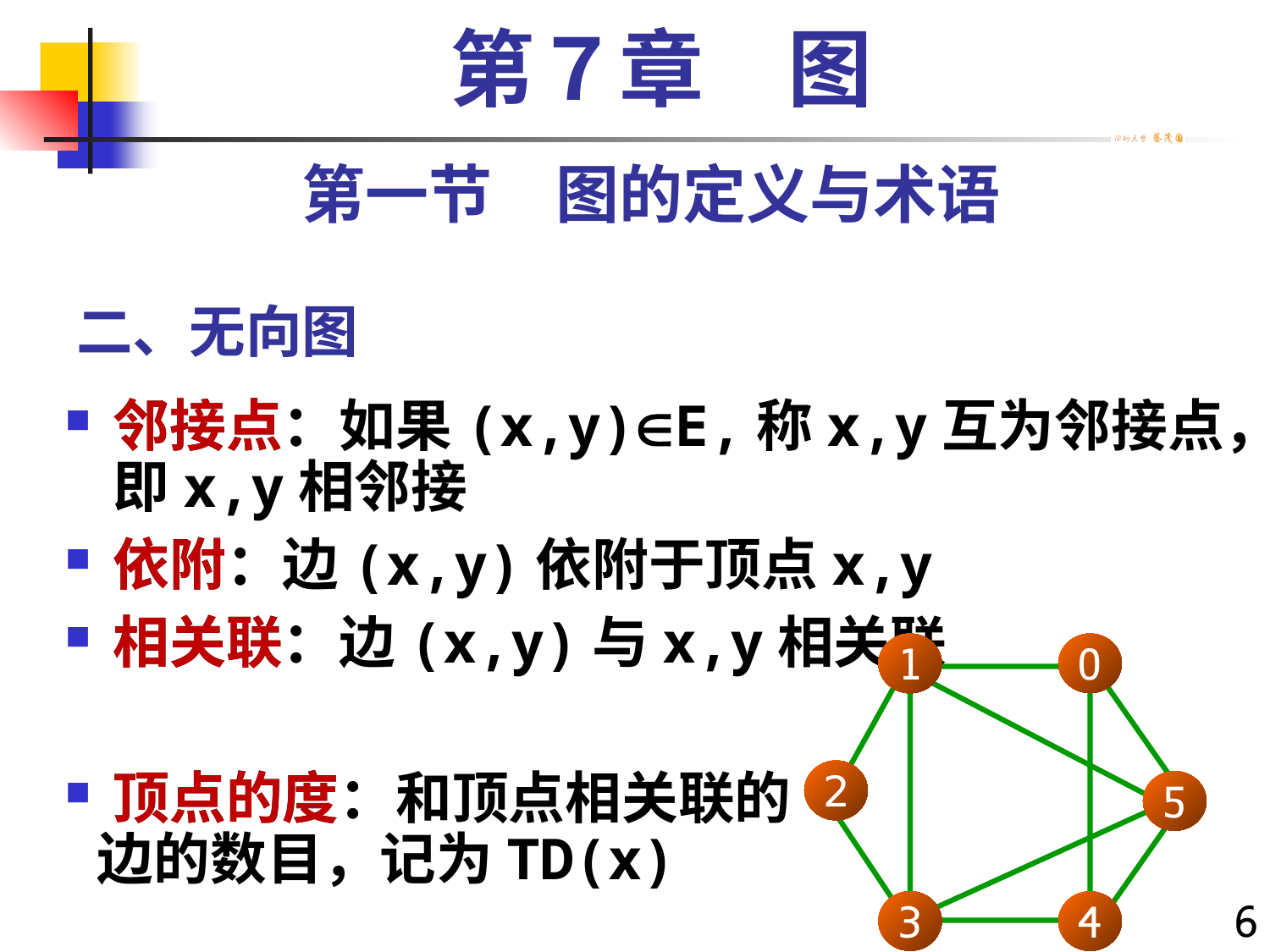

第７章　图
第一节　图的定义与术语
# 二、无向图
邻接点：如果(x,y)∈E,称x,y互为邻接点，即x,y相邻接
依附：边(x,y)依附于顶点x,y
相关联：边(x,y)与x,y相关联

顶点的度：和顶点相关联的
  边的数目，记为TD(x)
邻接点：如果(x,y)∈E,称x,y互为邻接点，即x,y相邻接
依附：边(x,y)依附于顶点x,y
相关联：边(x,y)与x,y相关联

顶点的度：和顶点相关联的
  边的数目，记为TD(x)
1
0
2
5
3
4

6